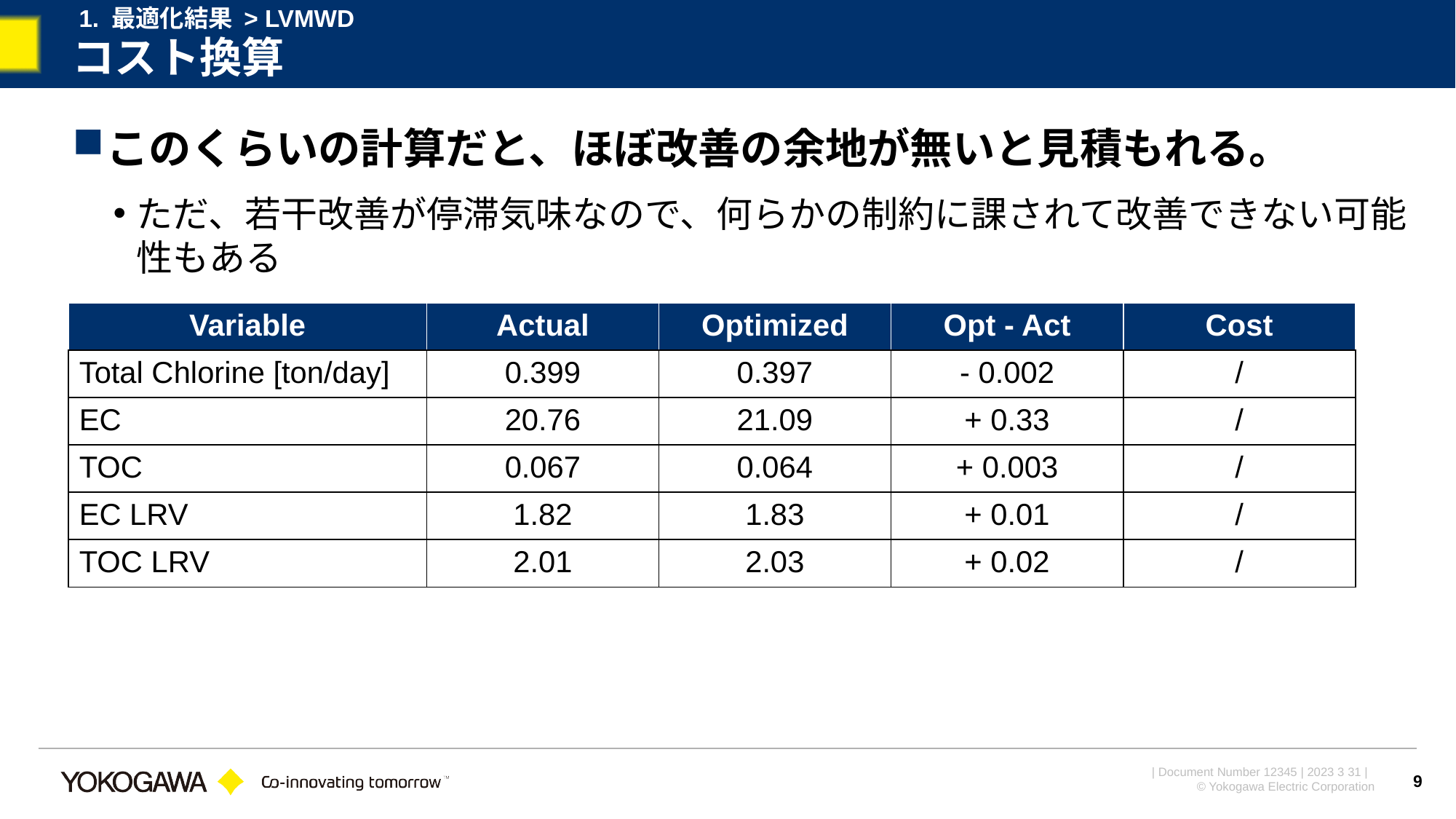

1. 最適化結果 > LVMWD
# コスト換算
このくらいの計算だと、ほぼ改善の余地が無いと見積もれる。
ただ、若干改善が停滞気味なので、何らかの制約に課されて改善できない可能性もある
| Variable | Actual | Optimized | Opt - Act | Cost |
| --- | --- | --- | --- | --- |
| Total Chlorine [ton/day] | 0.399 | 0.397 | - 0.002 | / |
| EC | 20.76 | 21.09 | + 0.33 | / |
| TOC | 0.067 | 0.064 | + 0.003 | / |
| EC LRV | 1.82 | 1.83 | + 0.01 | / |
| TOC LRV | 2.01 | 2.03 | + 0.02 | / |
9